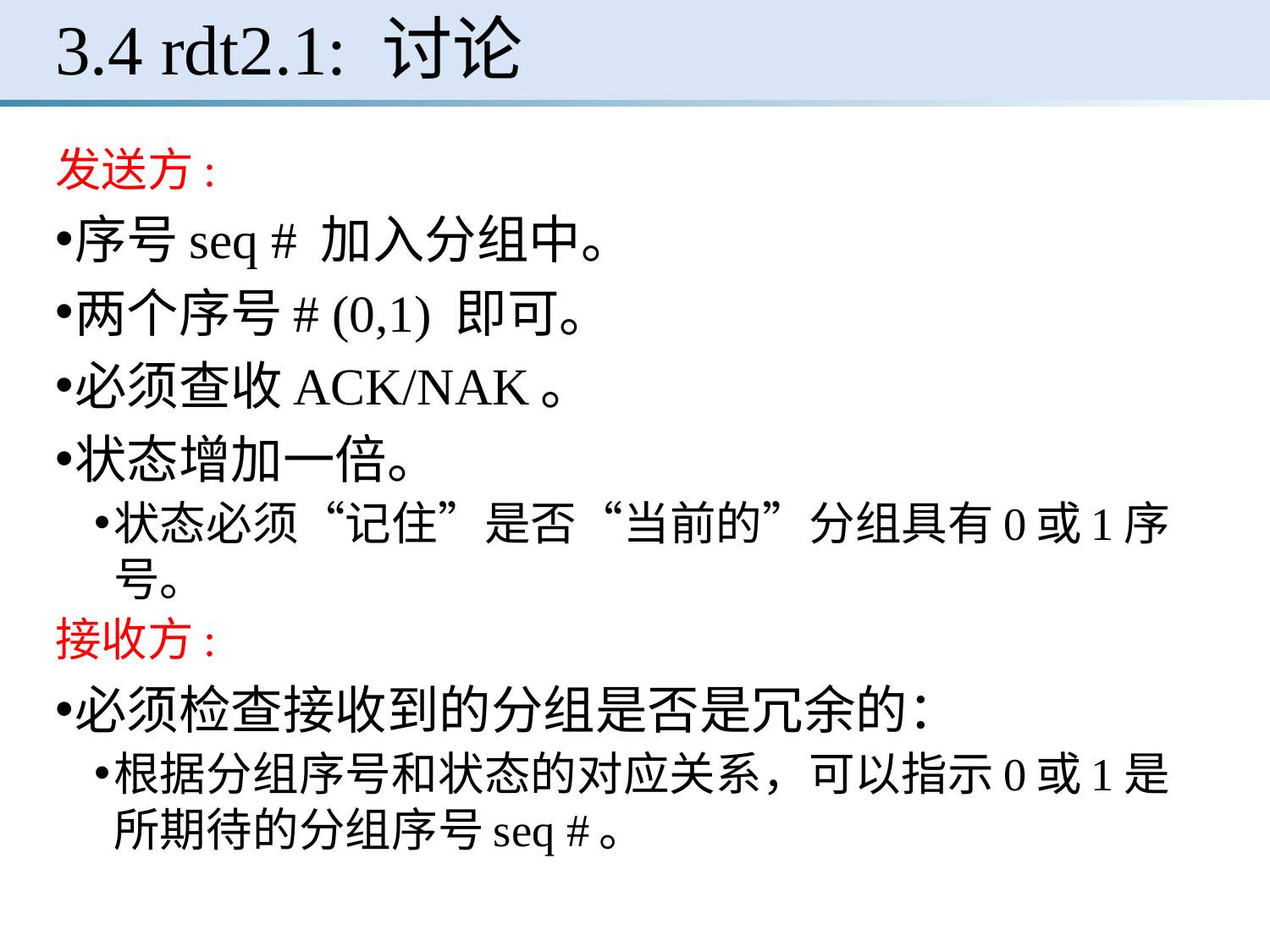

# 3.4 rdt2.1: 讨论
发送方:
序号seq # 加入分组中。
两个序号# (0,1) 即可。
必须查收ACK/NAK。
状态增加一倍。
状态必须“记住”是否“当前的”分组具有0或1序号。
接收方:
必须检查接收到的分组是否是冗余的：
根据分组序号和状态的对应关系，可以指示0或1是所期待的分组序号seq #。